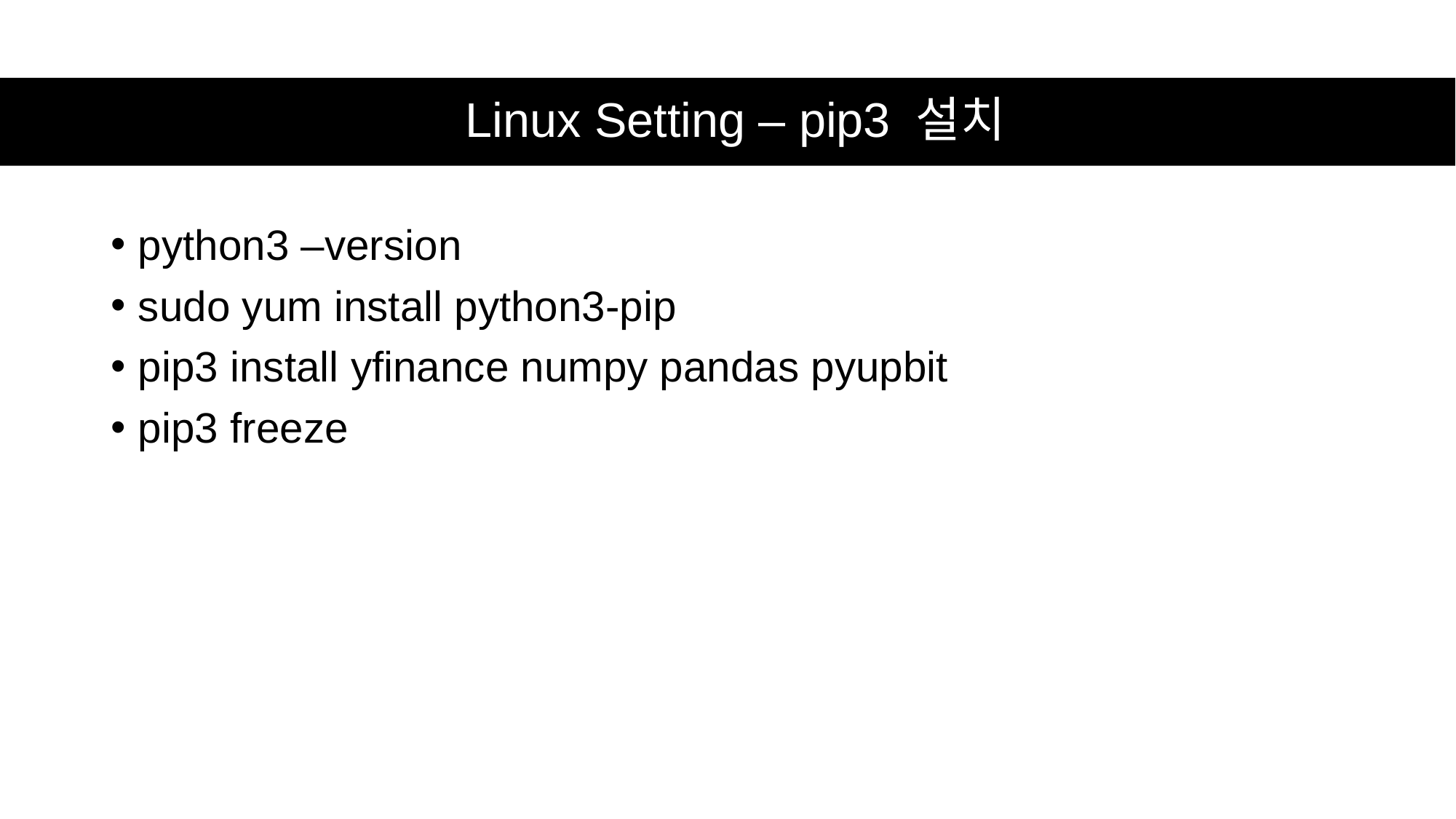

# Linux Setting – pip3 설치

python3 –version
sudo yum install python3-pip
pip3 install yfinance numpy pandas pyupbit
pip3 freeze